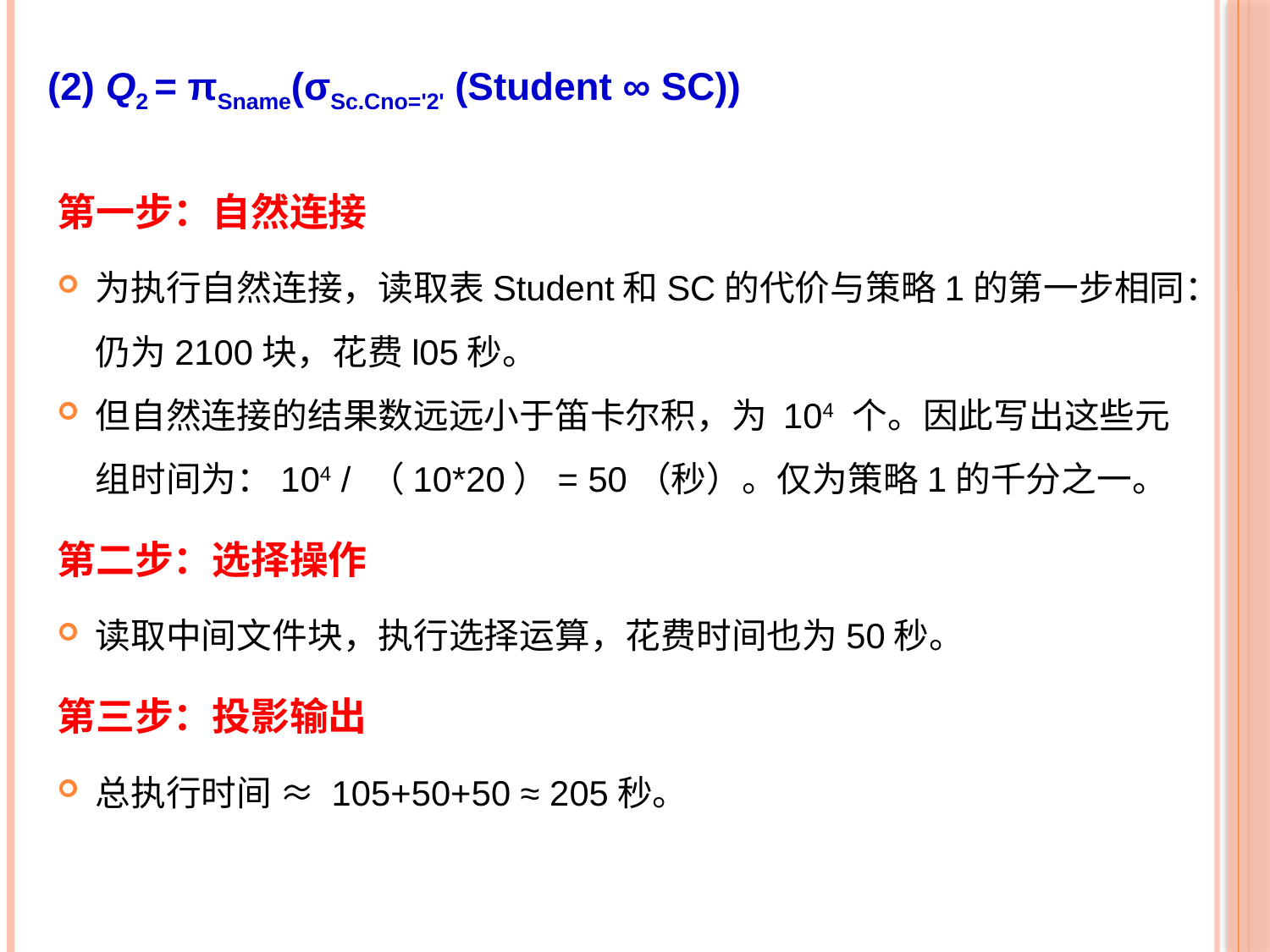

# (2) Q2 = πSname(σSc.Cno='2' (Student ∞ SC))
第一步：自然连接
为执行自然连接，读取表Student和SC的代价与策略1的第一步相同：仍为2100块，花费l05秒。
但自然连接的结果数远远小于笛卡尔积，为 104 个。因此写出这些元组时间为：104 / （10*20）= 50（秒）。仅为策略1的千分之一。
第二步：选择操作
读取中间文件块，执行选择运算，花费时间也为50秒。
第三步：投影输出
总执行时间 ≈ 105+50+50 ≈ 205秒。